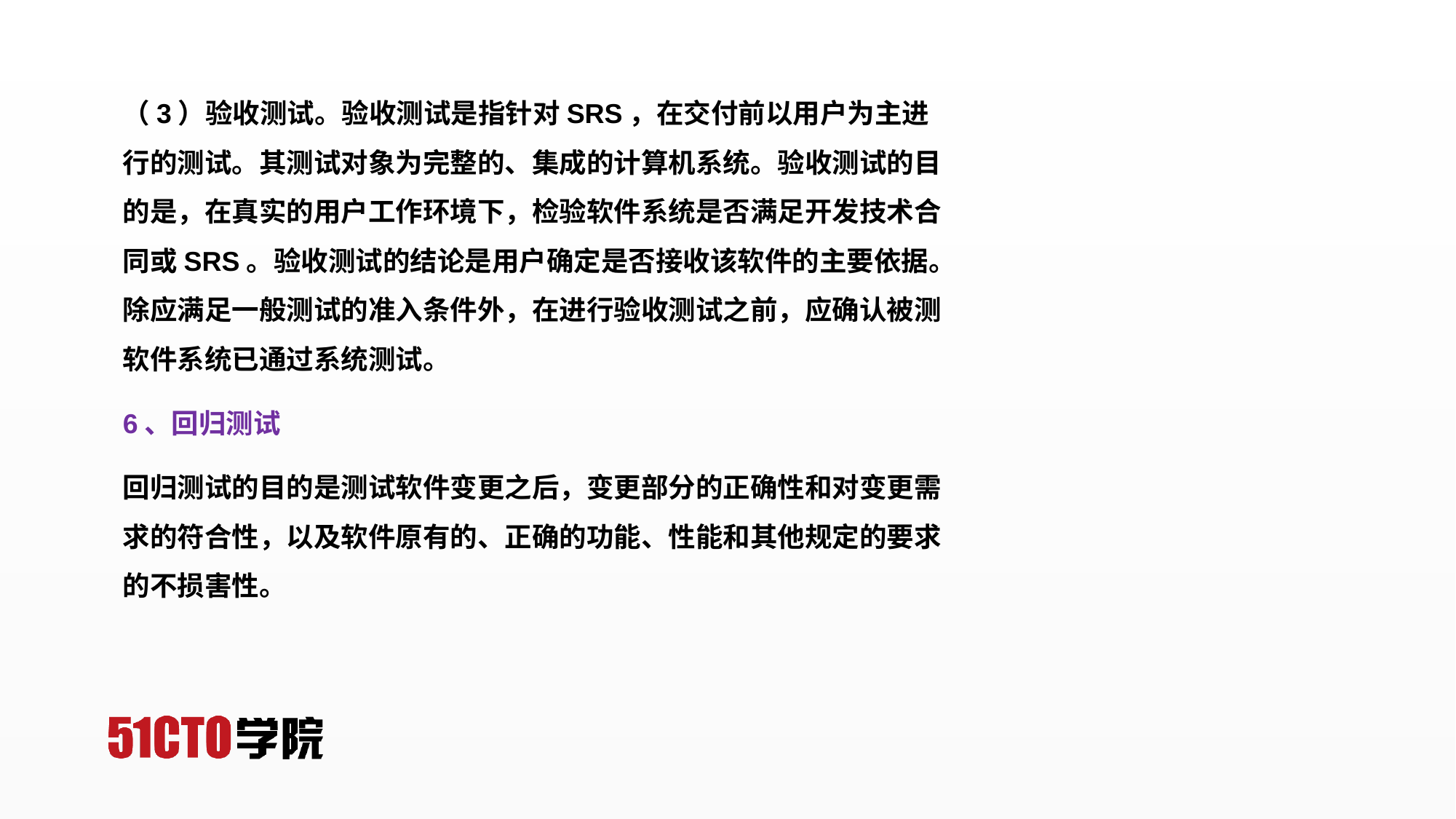

（3）验收测试。验收测试是指针对SRS，在交付前以用户为主进行的测试。其测试对象为完整的、集成的计算机系统。验收测试的目的是，在真实的用户工作环境下，检验软件系统是否满足开发技术合同或SRS。验收测试的结论是用户确定是否接收该软件的主要依据。除应满足一般测试的准入条件外，在进行验收测试之前，应确认被测软件系统已通过系统测试。
6、回归测试
回归测试的目的是测试软件变更之后，变更部分的正确性和对变更需求的符合性，以及软件原有的、正确的功能、性能和其他规定的要求的不损害性。